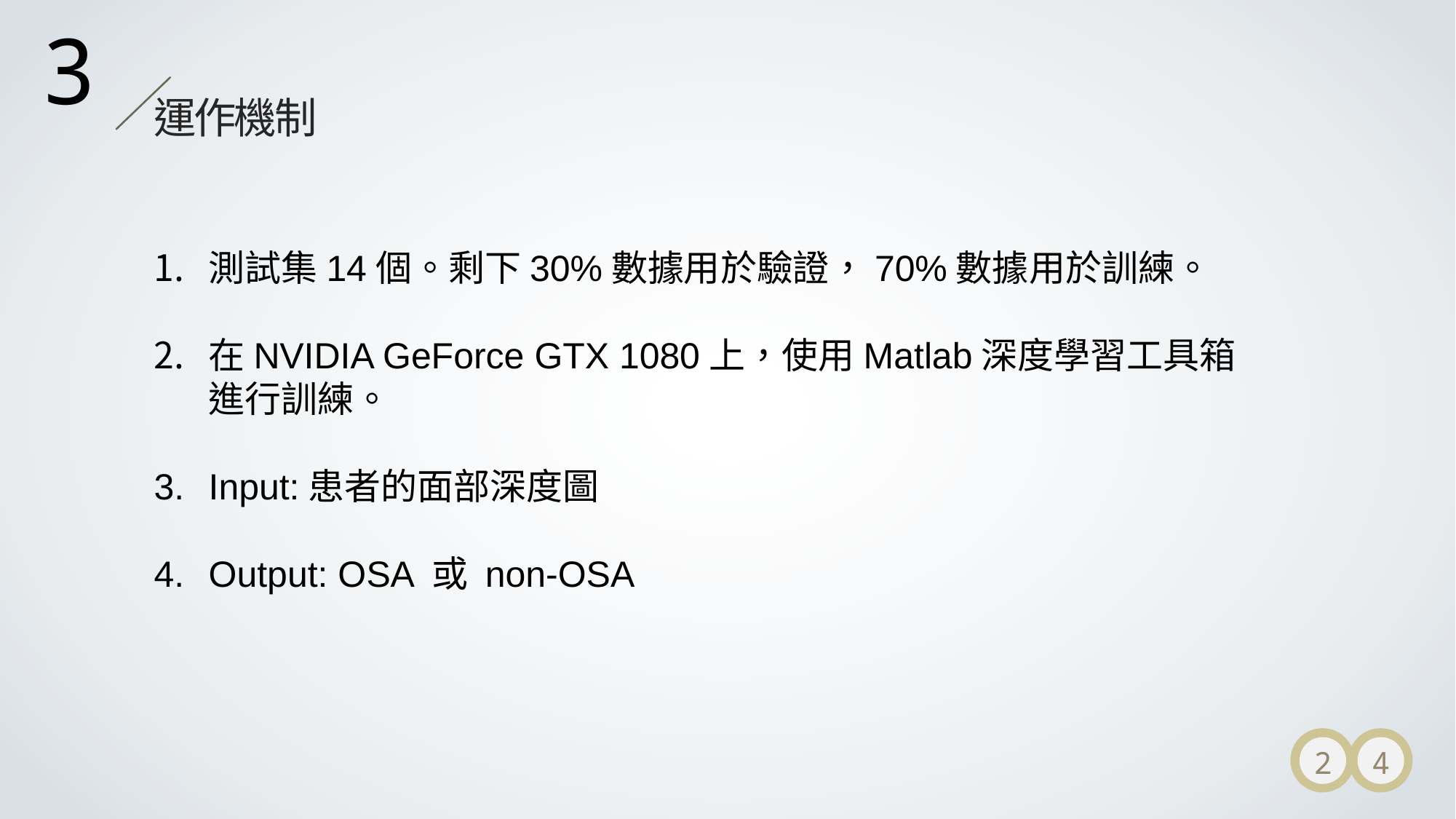

3
運作機制
測試集14個。剩下30%數據用於驗證，70%數據用於訓練。

在NVIDIA GeForce GTX 1080上，使用Matlab深度學習工具箱進行訓練。

Input:患者的面部深度圖

Output: OSA 或 non-OSA

2

4